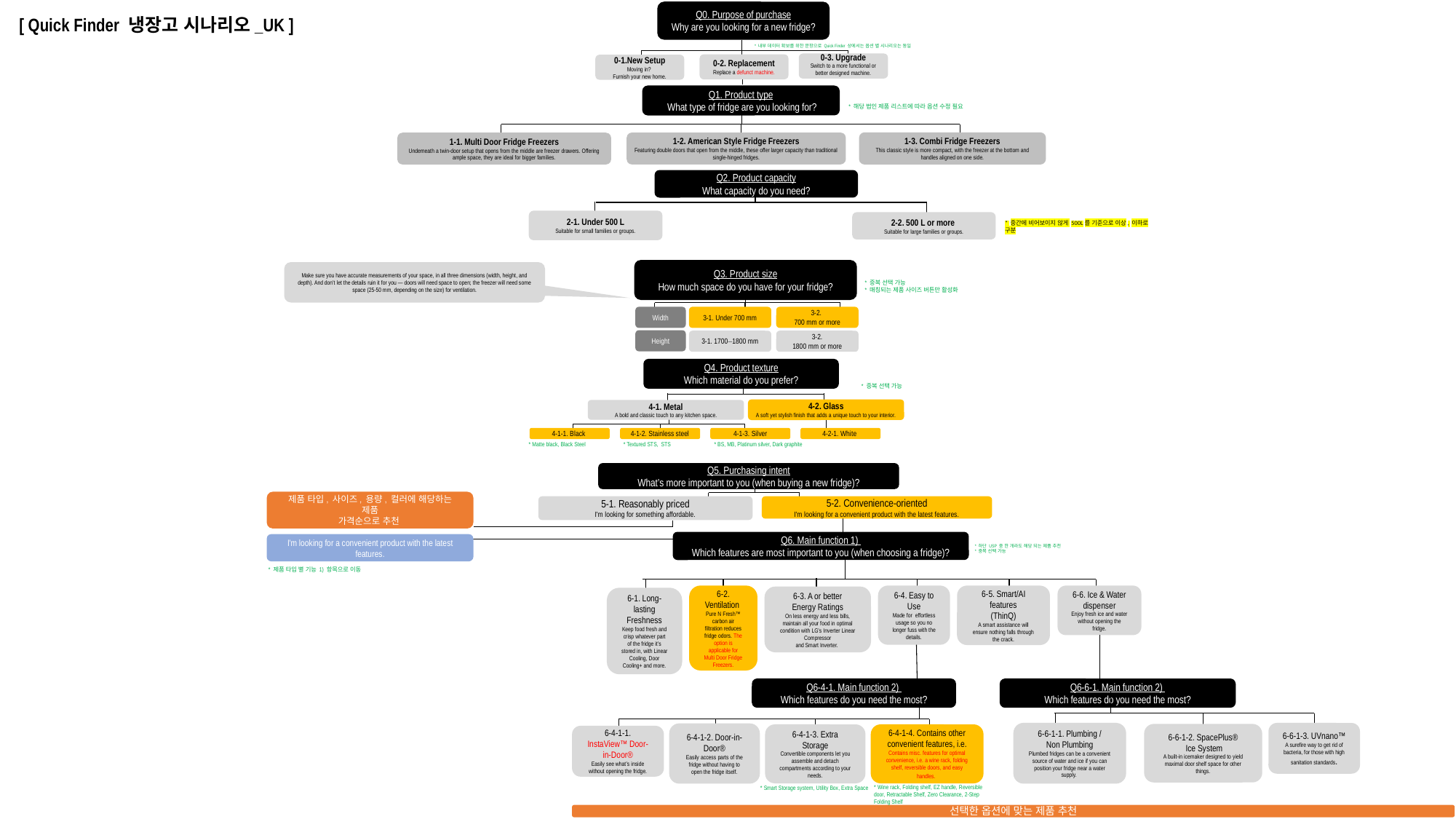

Q0. Purpose of purchase
Why are you looking for a new fridge?
* 내부 데이터 확보를 위한 문항으로 Quick Finder 상에서는 옵션 별 시나리오는 동일
0-3. Upgrade
Switch to a more functional or better designed machine.

0-2. Replacement
Replace a defunct machine.
0-1.New Setup
Moving in?
Furnish your new home.
Q1. Product type
 What type of fridge are you looking for?
[ Quick Finder 냉장고 시나리오_UK ]
* 해당 법인 제품 리스트에 따라 옵션 수정 필요
1-3. Combi Fridge Freezers
This classic style is more compact, with the freezer at the bottom and handles aligned on one side.
1-2. American Style Fridge Freezers
Featuring double doors that open from the middle, these offer larger capacity than traditional single-hinged fridges.
1-1. Multi Door Fridge Freezers
Underneath a twin-door setup that opens from the middle are freezer drawers. Offering ample space, they are ideal for bigger families.
Q2. Product capacity
What capacity do you need?
2-1. Under 500 L
Suitable for small families or groups.
2-2. 500 L or more
Suitable for large families or groups.
* 중간에 비어보이지 않게 500L를 기준으로 이상, 이하로 구분
Q3. Product size
How much space do you have for your fridge?
Make sure you have accurate measurements of your space, in all three dimensions (width, height, and depth). And don’t let the details ruin it for you — doors will need space to open; the freezer will need some space (25-50 mm, depending on the size) for ventilation.
* 중복 선택 가능
* 매칭되는 제품 사이즈 버튼만 활성화
3-1. Under 700 mm
3-2.
700 mm or more
Width
Height
3-1. 1700–1800 mm
3-2.
1800 mm or more
Q4. Product texture
Which material do you prefer?
* 중복 선택 가능
4-2. Glass
A soft yet stylish finish that adds a unique touch to your interior.
4-1. Metal
A bold and classic touch to any kitchen space.
4-1-1. Black
4-1-2. Stainless steel
4-1-3. Silver
4-2-1. White
* Matte black, Black Steel
* Textured STS,  STS
* BS, MB, Platinum silver, Dark graphite
Q5. Purchasing intent
What’s more important to you (when buying a new fridge)?
5-2. Convenience-oriented
I'm looking for a convenient product with the latest features.
5-1. Reasonably priced
I'm looking for something affordable.
제품 타입, 사이즈, 용량, 컬러에 해당하는 제품
가격순으로 추천

I'm looking for a convenient product with the latest features.
* 제품 타입 별 기능 1) 항목으로 이동
Q6. Main function 1)
Which features are most important to you (when choosing a fridge)?
* 하단 USP 중 한 개라도 해당 되는 제품 추천
* 중복 선택 가능
6-6. Ice & Water dispenser
Enjoy fresh ice and water without opening the fridge.
6-2. Ventilation
Pure N Fresh™ carbon air filtration reduces fridge odors. The option is applicable for Multi Door Fridge Freezers.
6-4. Easy to Use
Made for  effortless usage so you no longer fuss with the details.
6-5. Smart/AI features
(ThinQ)
A smart assistance will ensure nothing falls through the crack.
6-3. A or better
Energy Ratings
On less energy and less bills, maintain all your food in optimal condition with LG’s Inverter Linear Compressor
and Smart Inverter.
6-1. Long-lasting Freshness
Keep food fresh and crisp whatever part of the fridge it’s stored in, with Linear Cooling, Door Cooling+ and more.
Q6-4-1. Main function 2)
Which features do you need the most?
Q6-6-1. Main function 2)
Which features do you need the most?
6-6-1-1. Plumbing /
Non Plumbing
Plumbed fridges can be a convenient source of water and ice if you can position your fridge near a water supply.
6-6-1-3. UVnano™
A surefire way to get rid of bacteria, for those with high
sanitation standards.
6-4-1-2. Door-in-Door®
Easily access parts of the fridge without having to open the fridge itself.
6-6-1-2. SpacePlus®
 Ice System
A built-in icemaker designed to yield maximal door shelf space for other things.
6-4-1-3. Extra Storage
Convertible components let you assemble and detach compartments according to your needs.
6-4-1-4. Contains other convenient features, i.e.
Contains misc. features for optimal convenience, i.e. a wine rack, folding shelf, reversible doors, and easy handles.
6-4-1-1. InstaView™ Door-in-Door®
Easily see what’s inside without opening the fridge.
* Wine rack, Folding shelf, EZ handle, Reversible door, Retractable Shelf, Zero Clearance, 2-Step Folding Shelf
* Smart Storage system, Utility Box, Extra Space
선택한 옵션에 맞는 제품 추천